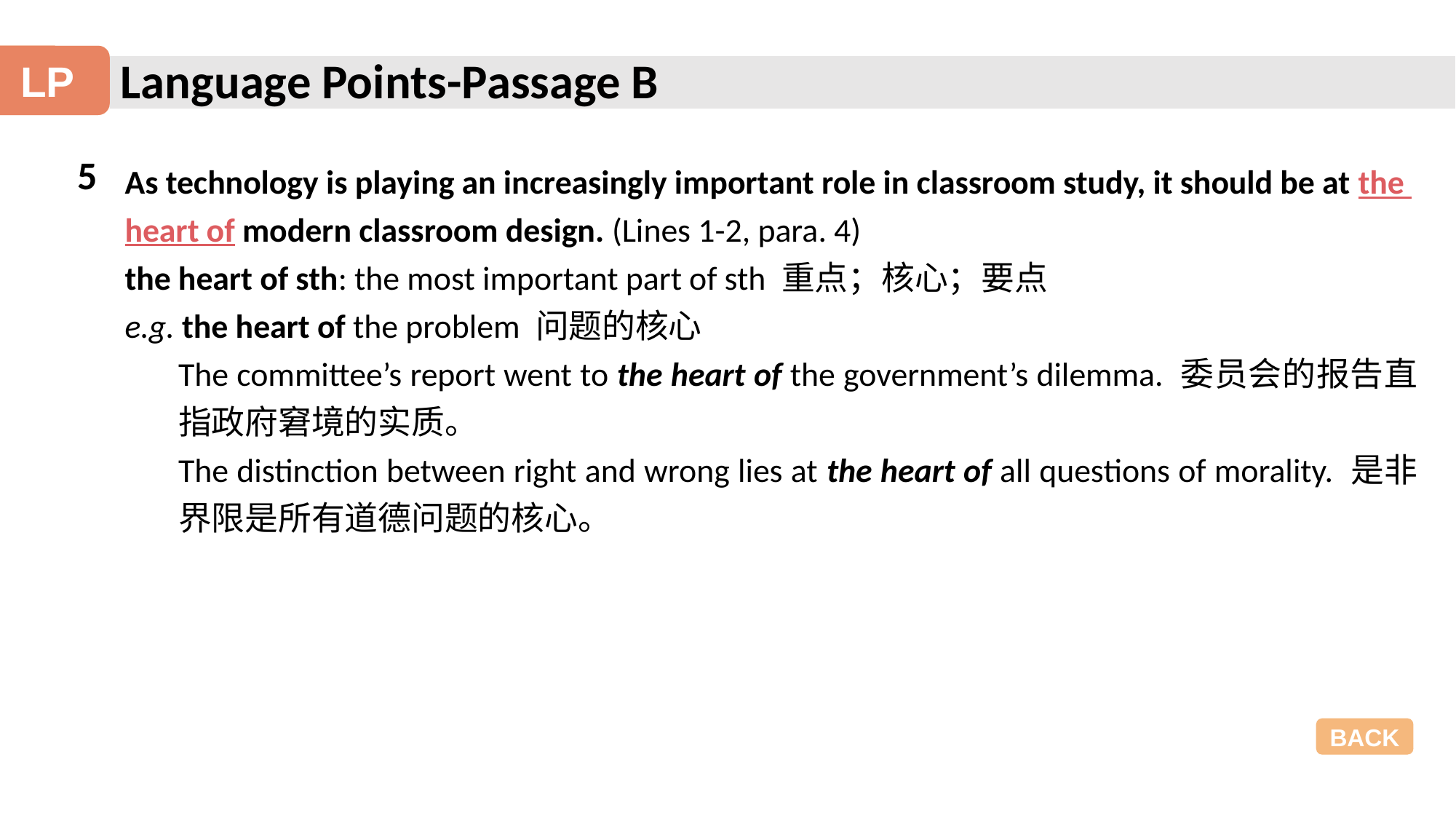

Language Points-Passage B
LP

5
As technology is playing an increasingly important role in classroom study, it should be at the
heart of modern classroom design. (Lines 1-2, para. 4)
the heart of sth: the most important part of sth 重点；核心；要点
e.g. the heart of the problem 问题的核心
The committee’s report went to the heart of the government’s dilemma. 委员会的报告直指政府窘境的实质。
The distinction between right and wrong lies at the heart of all questions of morality. 是非界限是所有道德问题的核心。
BACK